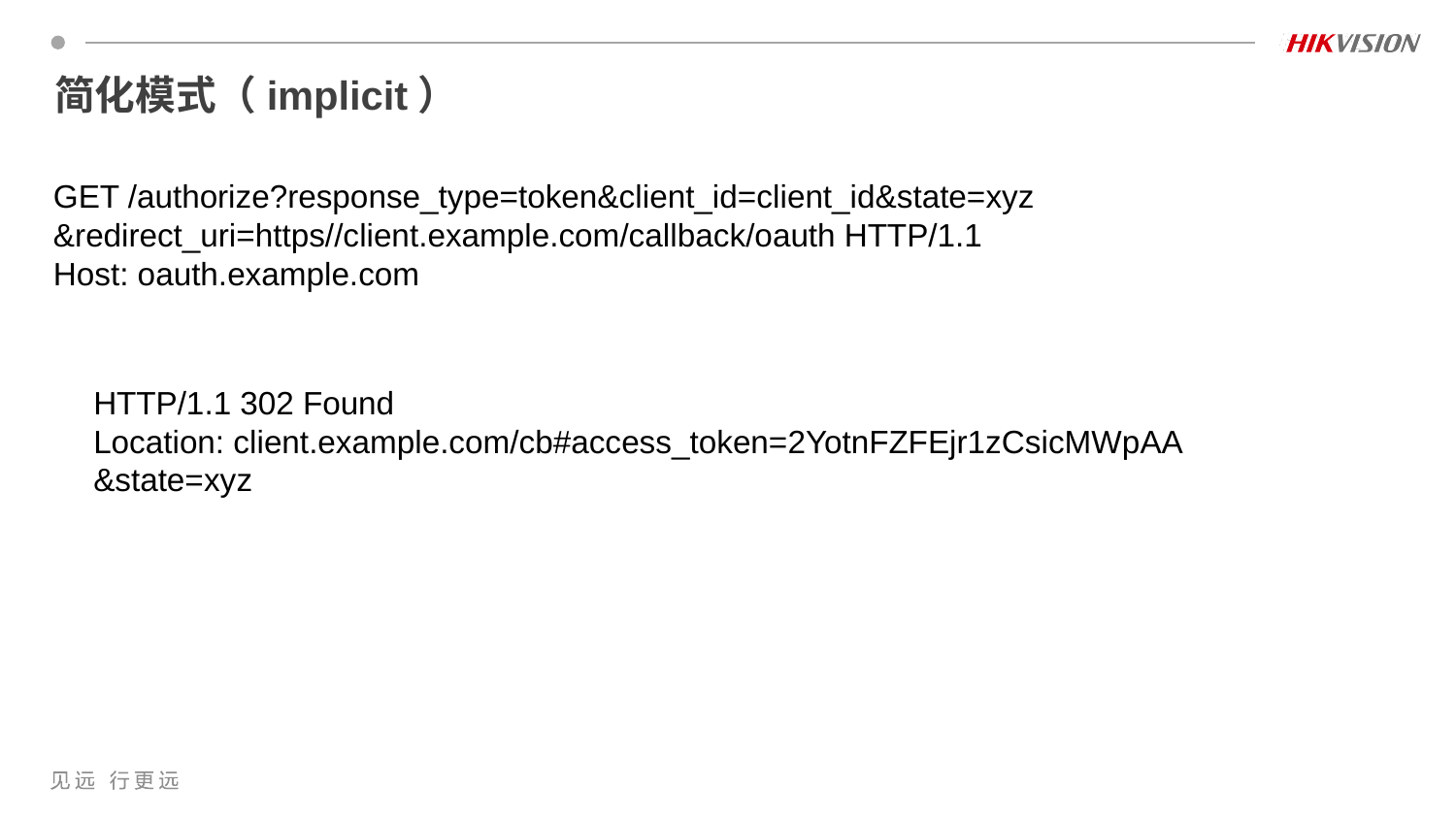

# 简化模式（implicit）
GET /authorize?response_type=token&client_id=client_id&state=xyz
&redirect_uri=https//client.example.com/callback/oauth HTTP/1.1
Host: oauth.example.com
HTTP/1.1 302 Found
Location: client.example.com/cb#access_token=2YotnFZFEjr1zCsicMWpAA
&state=xyz